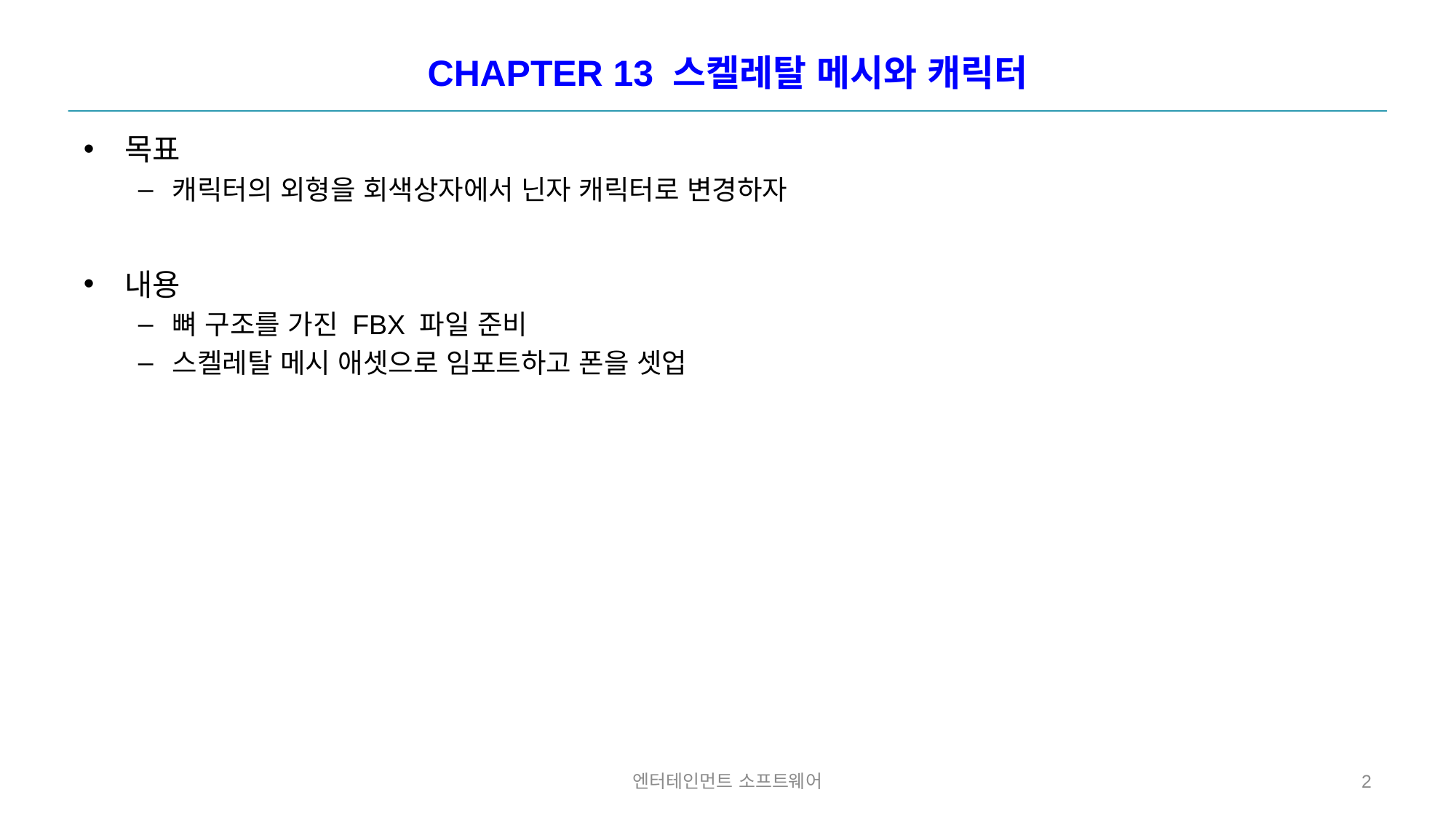

# CHAPTER 13 스켈레탈 메시와 캐릭터
목표
캐릭터의 외형을 회색상자에서 닌자 캐릭터로 변경하자

내용
뼈 구조를 가진 FBX 파일 준비
스켈레탈 메시 애셋으로 임포트하고 폰을 셋업

엔터테인먼트 소프트웨어
2